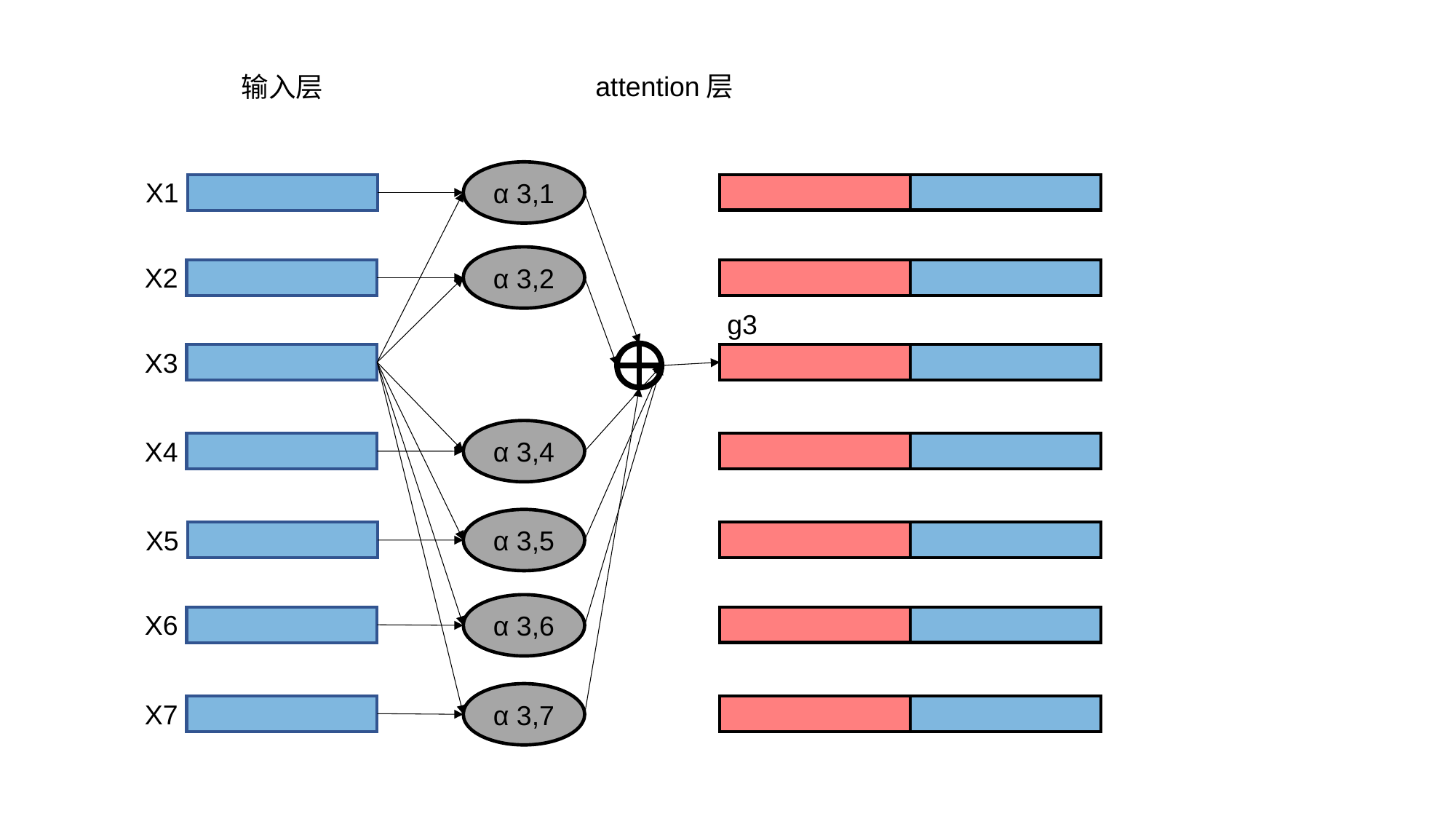

attention层
输入层
α 3,1
X1

α 3,2
X2

g3
X3

α 3,4
X4

α 3,5
X5

α 3,6
X6

α 3,7
X7